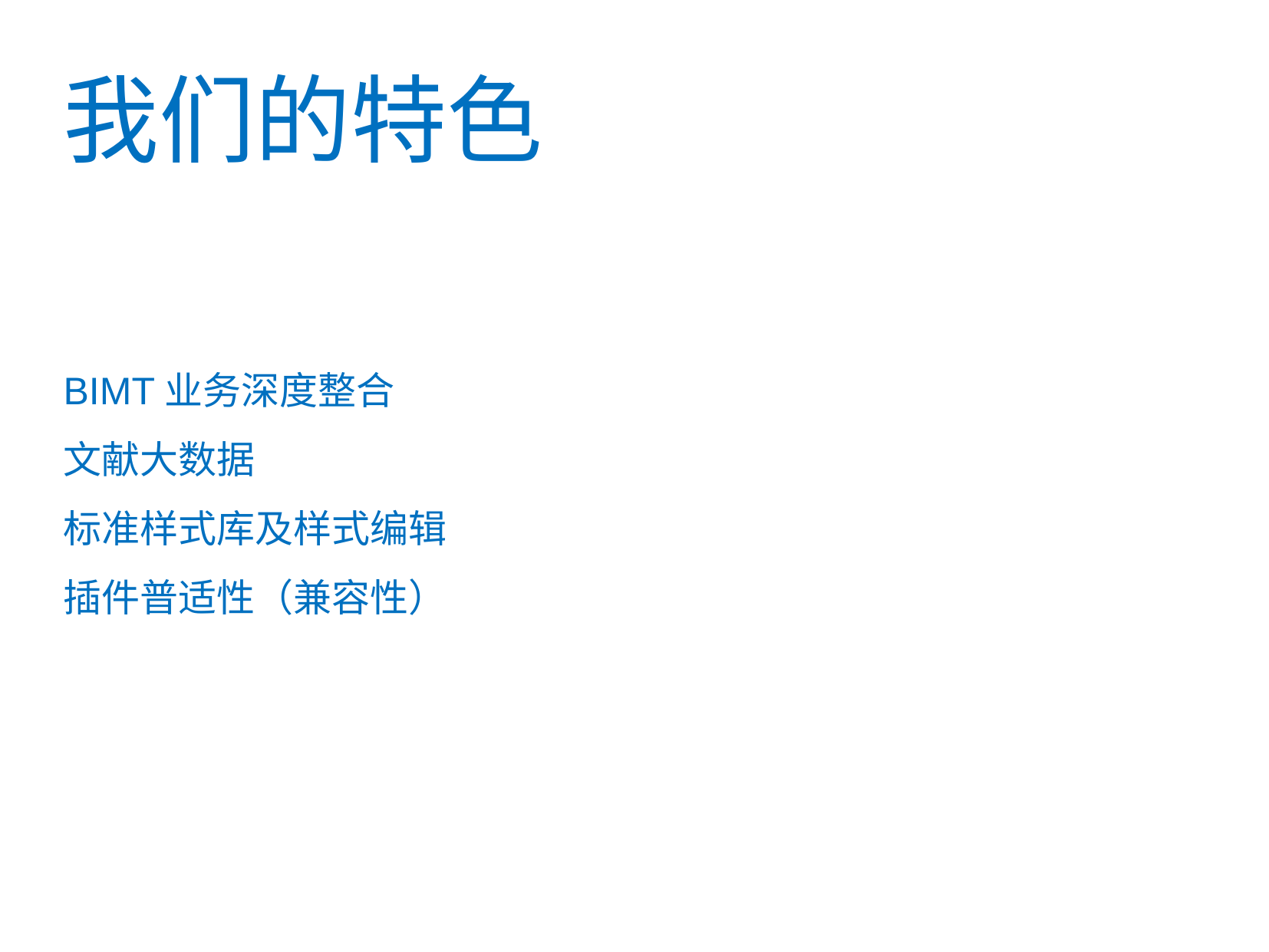

# 我们的特色
BIMT业务深度整合
文献大数据
标准样式库及样式编辑
插件普适性（兼容性）